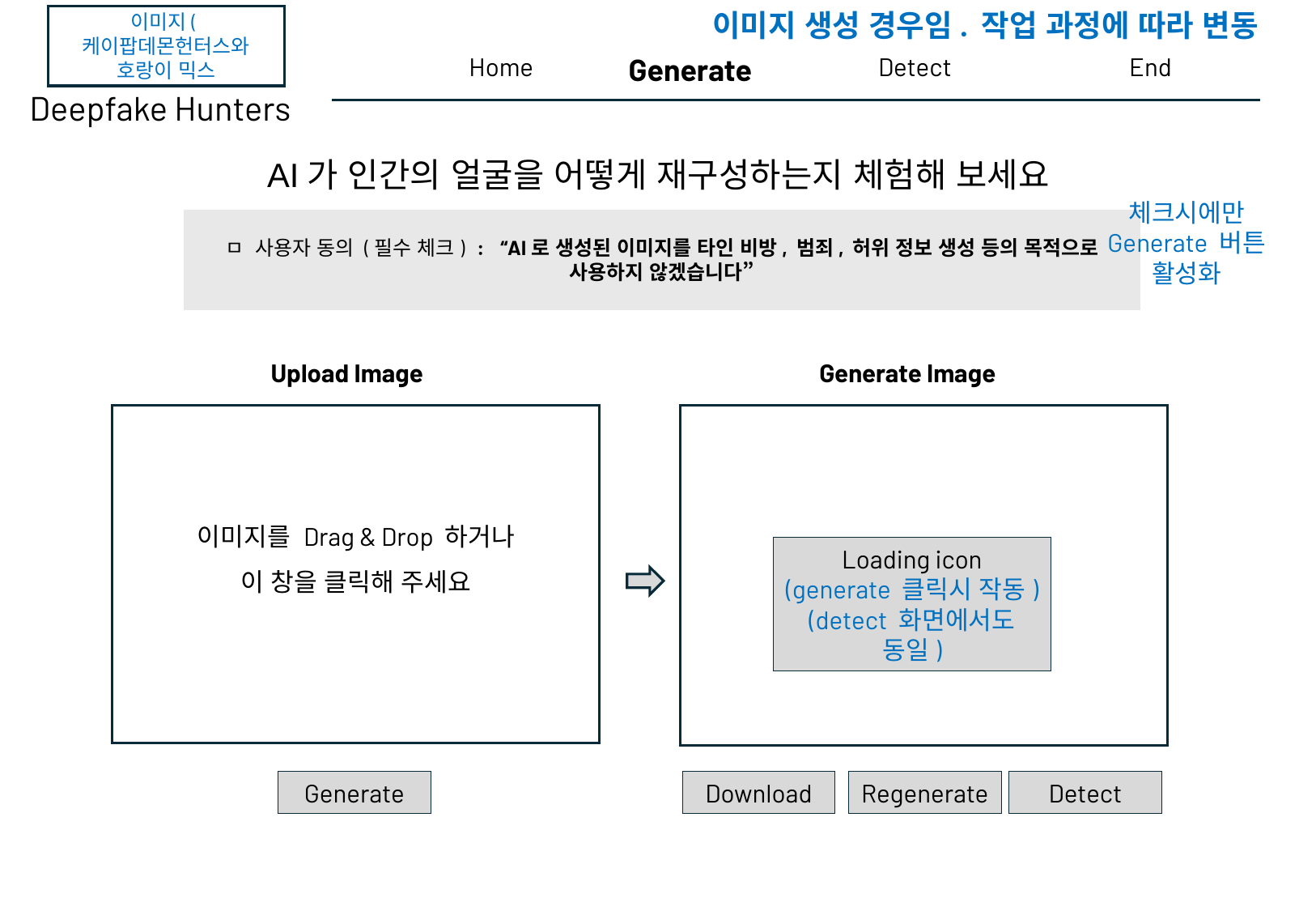

이미지 생성 경우임. 작업 과정에 따라 변동
이미지(케이팝데몬헌터스와 호랑이 믹스
Home
Generate
Detect
End
Deepfake Hunters

AI가 인간의 얼굴을 어떻게 재구성하는지 체험해 보세요
체크시에만
Generate 버튼 활성화
ㅁ  사용자 동의 (필수 체크)   :    “AI로 생성된 이미지를 타인 비방, 범죄, 허위 정보 생성 등의 목적으로 사용하지 않겠습니다”
Upload Image
Generate Image
이미지를 Drag & Drop 하거나
이 창을 클릭해 주세요

Loading icon
(generate 클릭시 작동)
(detect 화면에서도 동일)

Generate
Download
Regenerate
Detect